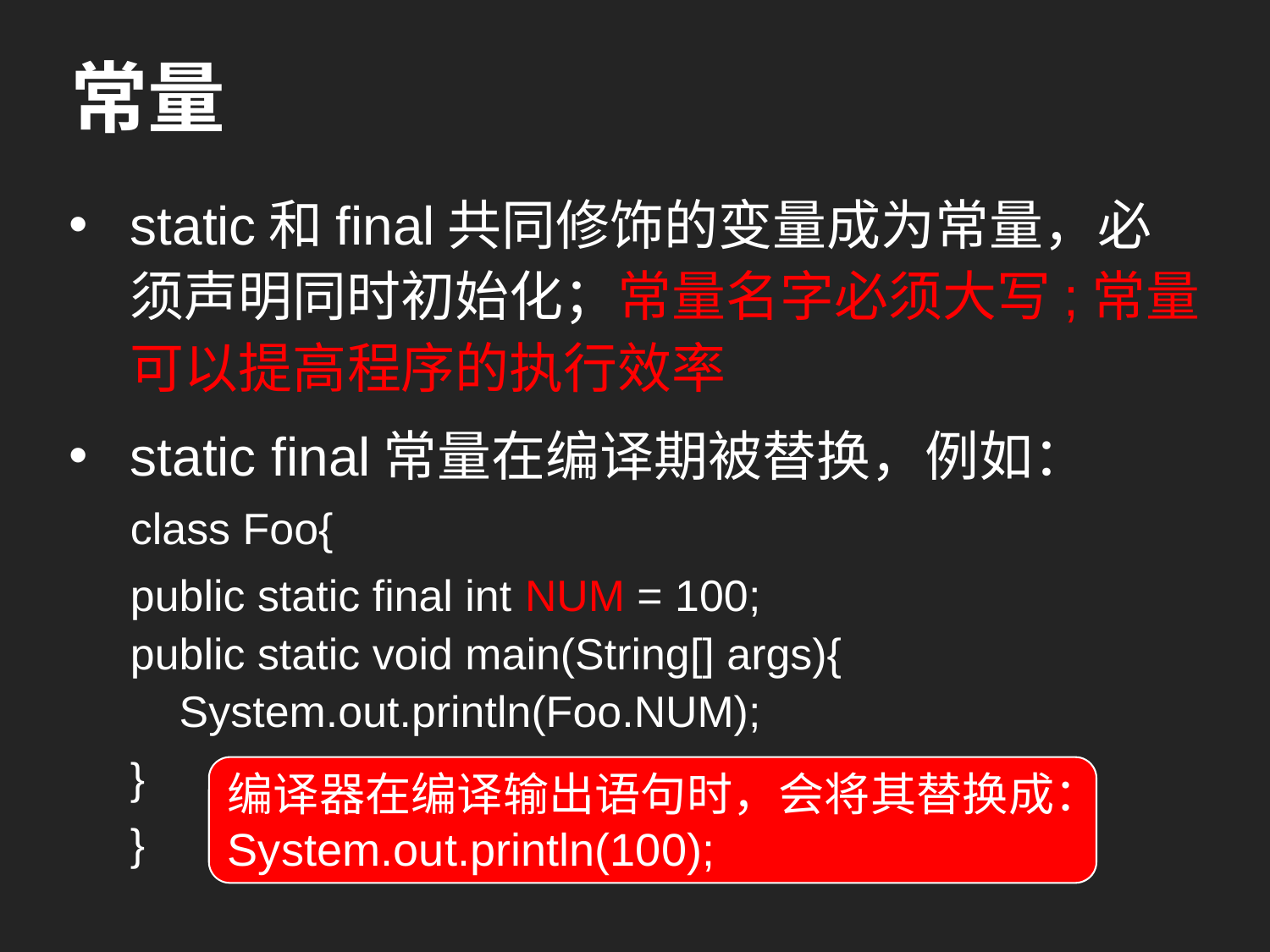

# 常量
static和final共同修饰的变量成为常量，必须声明同时初始化；常量名字必须大写;常量可以提高程序的执行效率
static final常量在编译期被替换，例如：
class Foo{
	public static final int NUM = 100;
	public static void main(String[] args){
	    System.out.println(Foo.NUM);
	}
}
编译器在编译输出语句时，会将其替换成：
System.out.println(100);